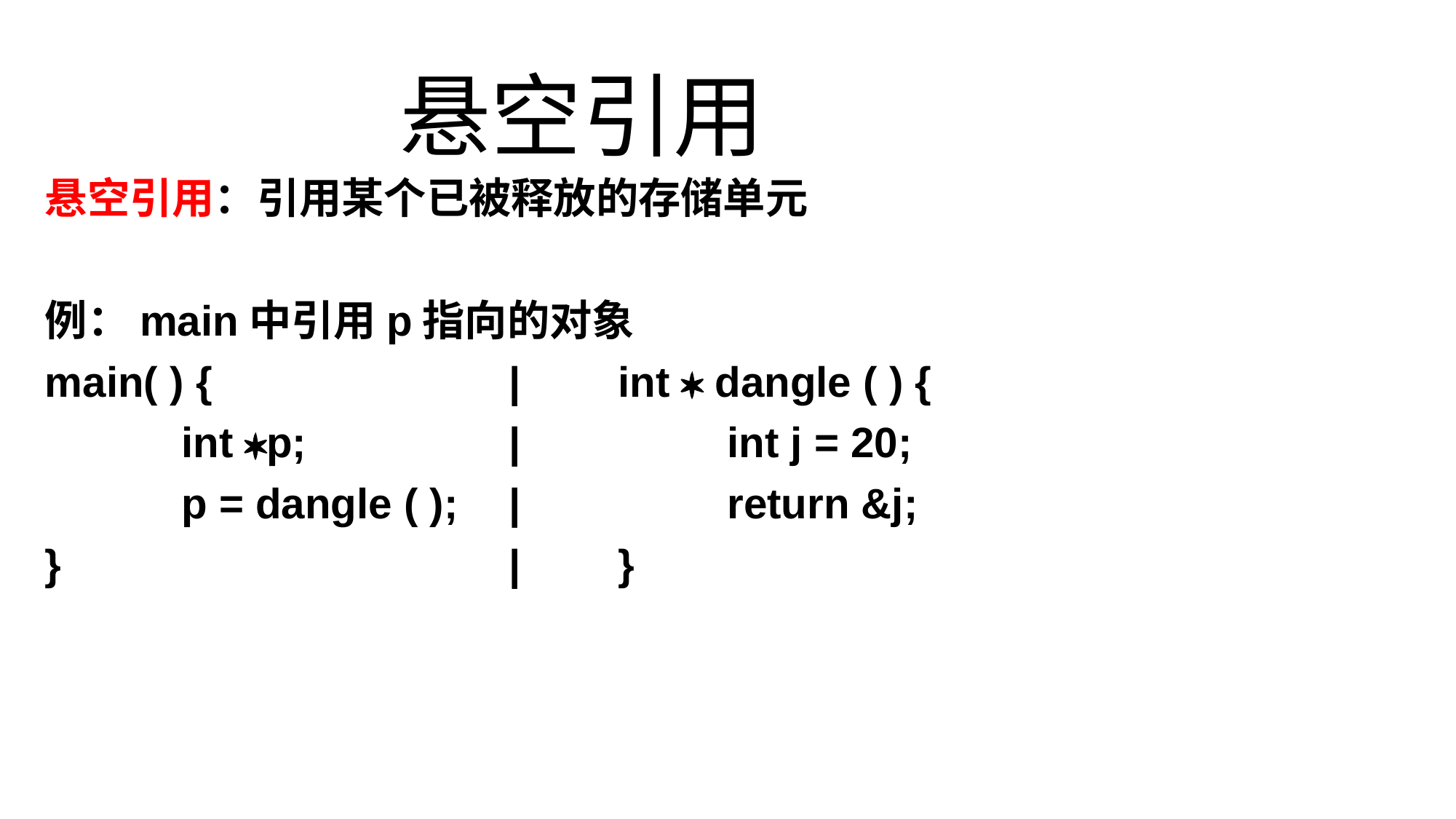

悬空引用
悬空引用：引用某个已被释放的存储单元

例：main中引用p指向的对象
main( ) { 			|	int ∗ dangle ( ) {
		int ∗p;		|		int j = 20;
		p = dangle ( );	|		return &j;
}					|	}